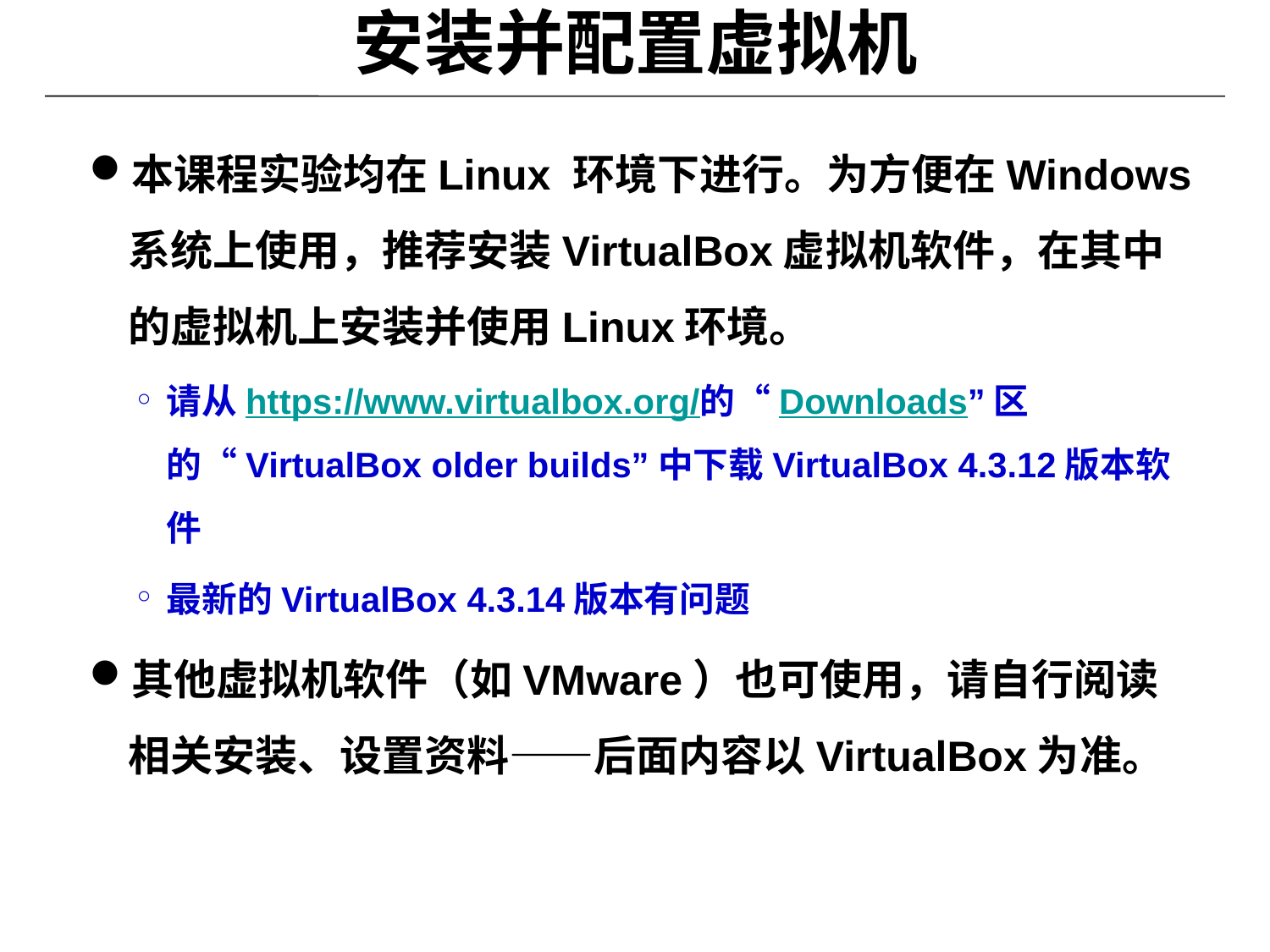

# 安装并配置虚拟机
本课程实验均在Linux 环境下进行。为方便在Windows系统上使用，推荐安装VirtualBox虚拟机软件，在其中的虚拟机上安装并使用Linux环境。
请从https://www.virtualbox.org/的“Downloads”区的“VirtualBox older builds”中下载VirtualBox 4.3.12版本软件
最新的VirtualBox 4.3.14版本有问题
其他虚拟机软件（如VMware）也可使用，请自行阅读相关安装、设置资料——后面内容以VirtualBox为准。